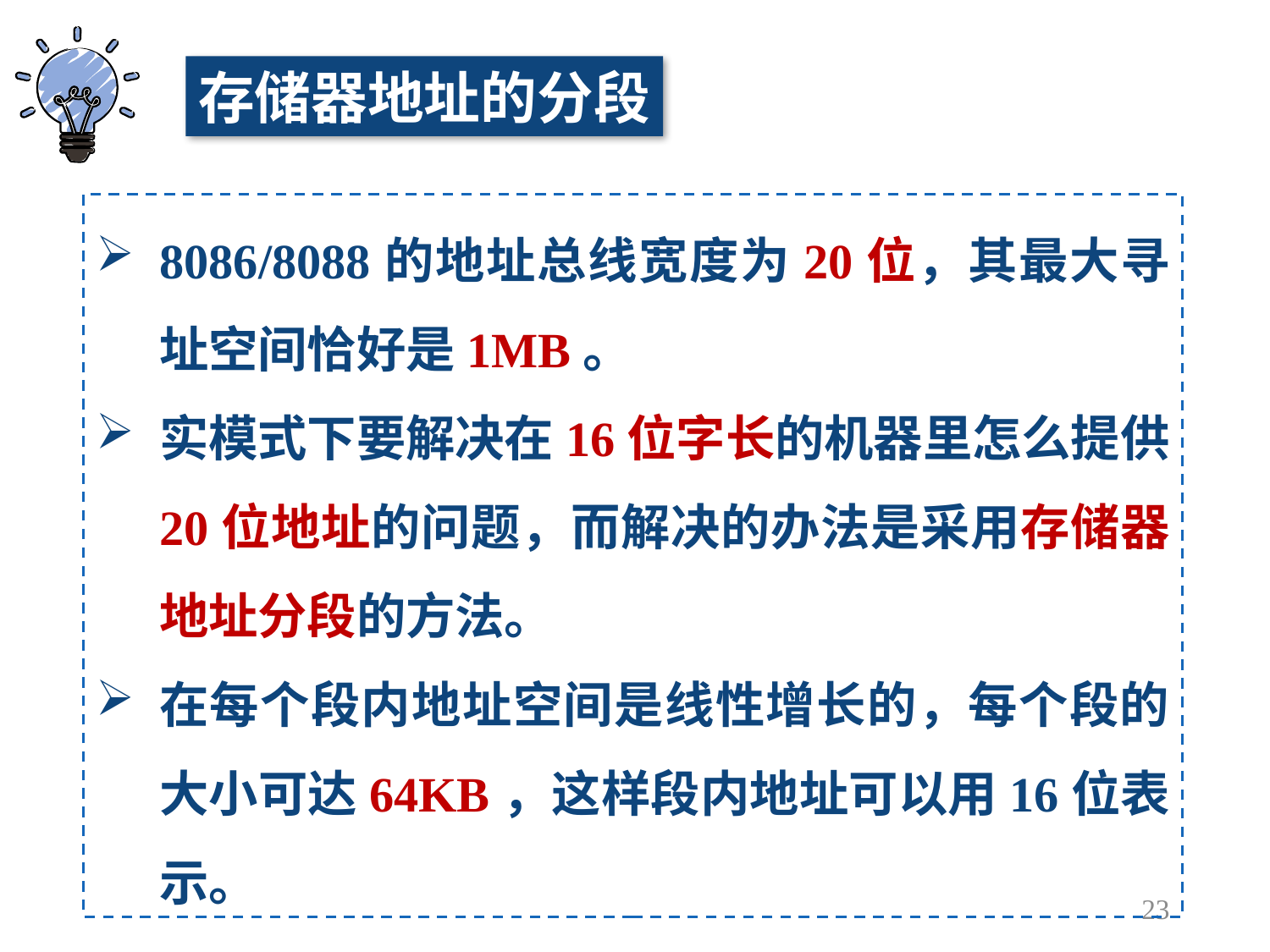

存储器地址的分段
8086/8088的地址总线宽度为20位，其最大寻址空间恰好是1MB。
实模式下要解决在16位字长的机器里怎么提供20位地址的问题，而解决的办法是采用存储器地址分段的方法。
在每个段内地址空间是线性增长的，每个段的大小可达64KB，这样段内地址可以用16位表示。
23